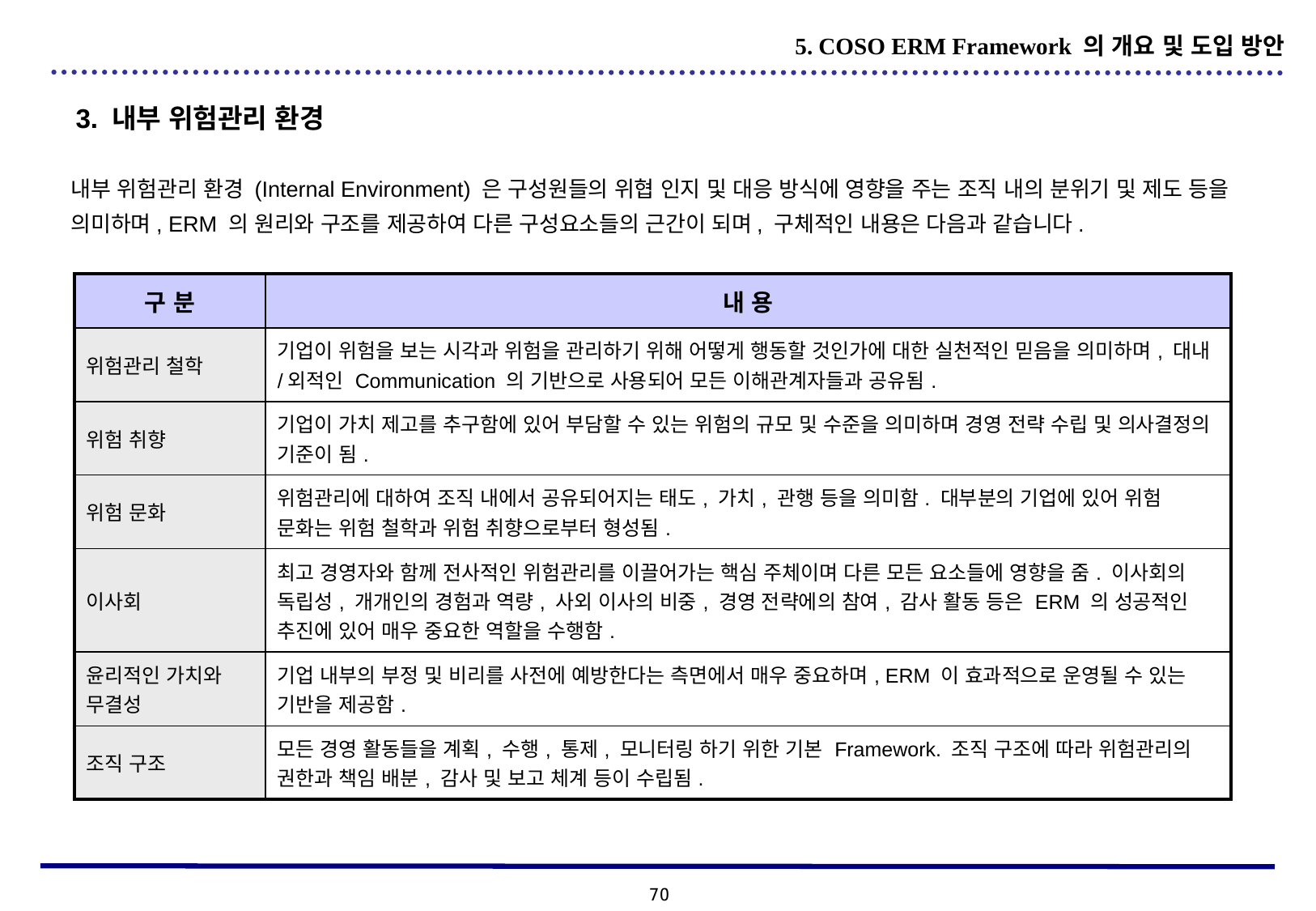

5. COSO ERM Framework 의 개요 및 도입 방안
3. 내부 위험관리 환경
내부 위험관리 환경 (Internal Environment) 은 구성원들의 위협 인지 및 대응 방식에 영향을 주는 조직 내의 분위기 및 제도 등을 의미하며, ERM 의 원리와 구조를 제공하여 다른 구성요소들의 근간이 되며, 구체적인 내용은 다음과 같습니다.
| 구 분 | 내 용 |
| --- | --- |
| 위험관리 철학 | 기업이 위험을 보는 시각과 위험을 관리하기 위해 어떻게 행동할 것인가에 대한 실천적인 믿음을 의미하며, 대내/외적인 Communication 의 기반으로 사용되어 모든 이해관계자들과 공유됨. |
| 위험 취향 | 기업이 가치 제고를 추구함에 있어 부담할 수 있는 위험의 규모 및 수준을 의미하며 경영 전략 수립 및 의사결정의 기준이 됨. |
| 위험 문화 | 위험관리에 대하여 조직 내에서 공유되어지는 태도, 가치, 관행 등을 의미함. 대부분의 기업에 있어 위험 문화는 위험 철학과 위험 취향으로부터 형성됨. |
| 이사회 | 최고 경영자와 함께 전사적인 위험관리를 이끌어가는 핵심 주체이며 다른 모든 요소들에 영향을 줌. 이사회의 독립성, 개개인의 경험과 역량, 사외 이사의 비중, 경영 전략에의 참여, 감사 활동 등은 ERM 의 성공적인 추진에 있어 매우 중요한 역할을 수행함. |
| 윤리적인 가치와 무결성 | 기업 내부의 부정 및 비리를 사전에 예방한다는 측면에서 매우 중요하며, ERM 이 효과적으로 운영될 수 있는 기반을 제공함. |
| 조직 구조 | 모든 경영 활동들을 계획, 수행, 통제, 모니터링 하기 위한 기본 Framework. 조직 구조에 따라 위험관리의 권한과 책임 배분, 감사 및 보고 체계 등이 수립됨. |